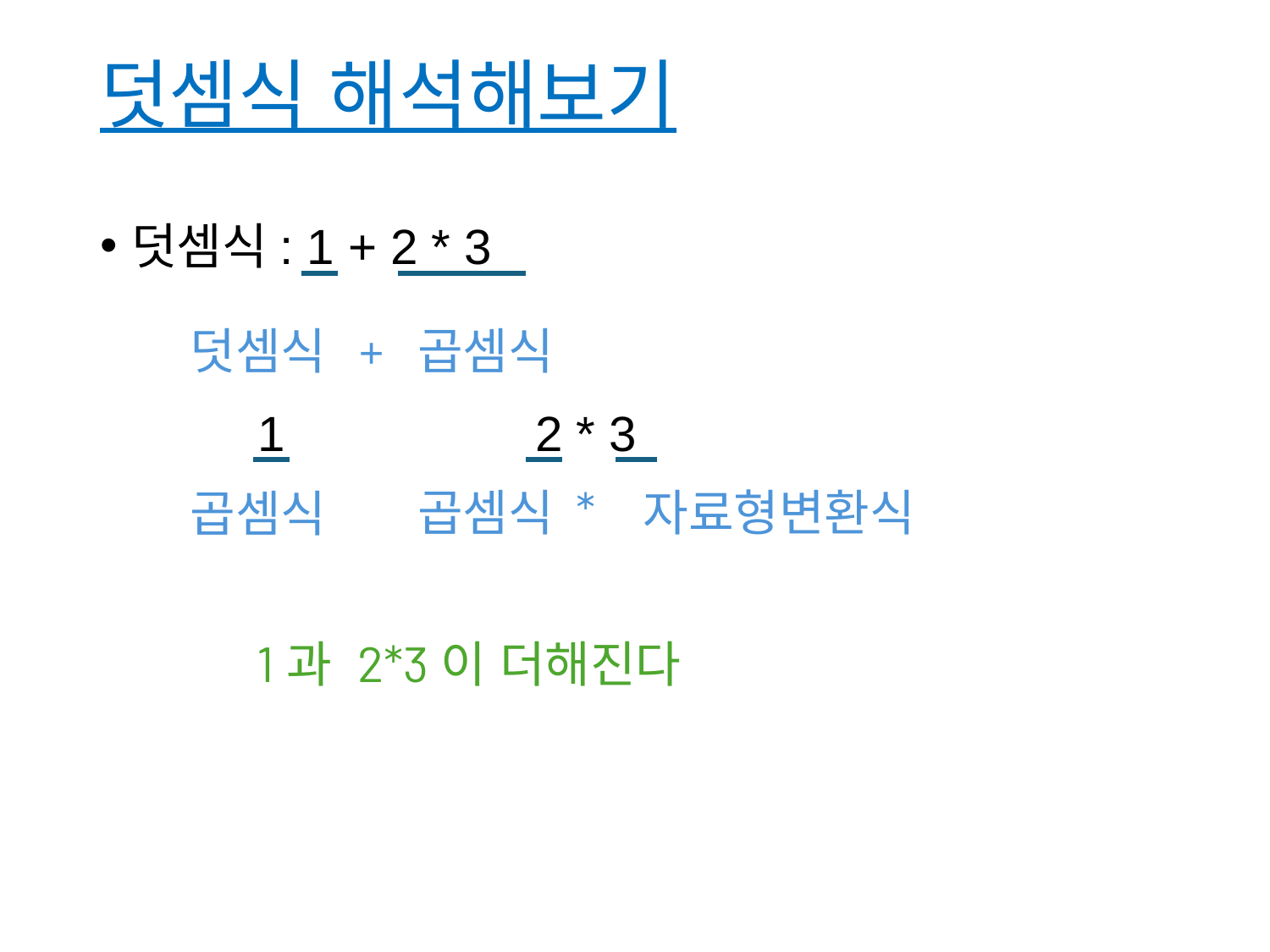

# 덧셈식 해석해보기
덧셈식: 1 + 2 * 3
덧셈식
+
곱셈식
1
2 * 3
*
곱셈식
자료형변환식
곱셈식
1과 2*3이 더해진다